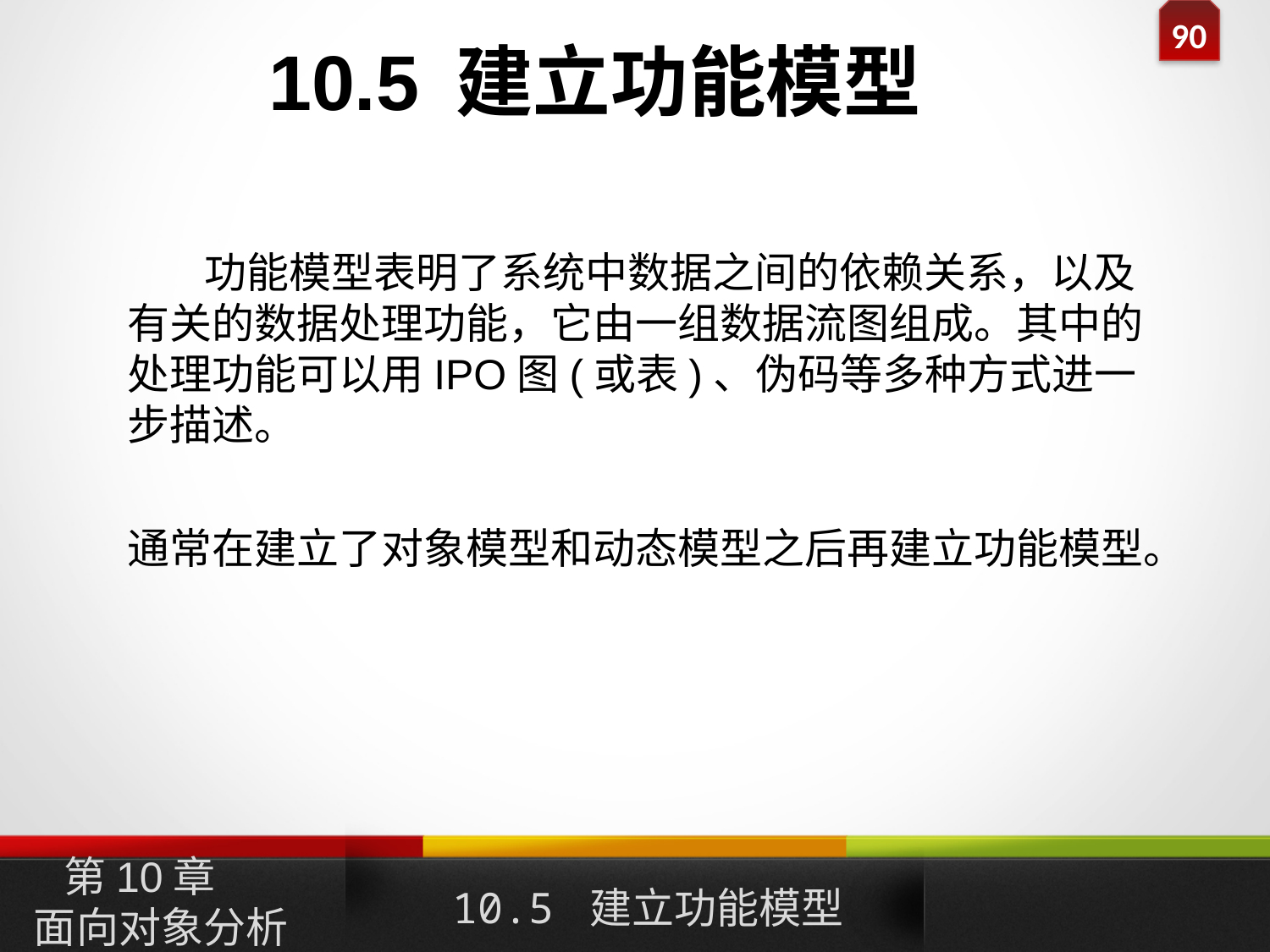

10.5 建立功能模型
       功能模型表明了系统中数据之间的依赖关系，以及有关的数据处理功能，它由一组数据流图组成。其中的处理功能可以用IPO图(或表)、伪码等多种方式进一步描述。
通常在建立了对象模型和动态模型之后再建立功能模型。
10.5 建立功能模型